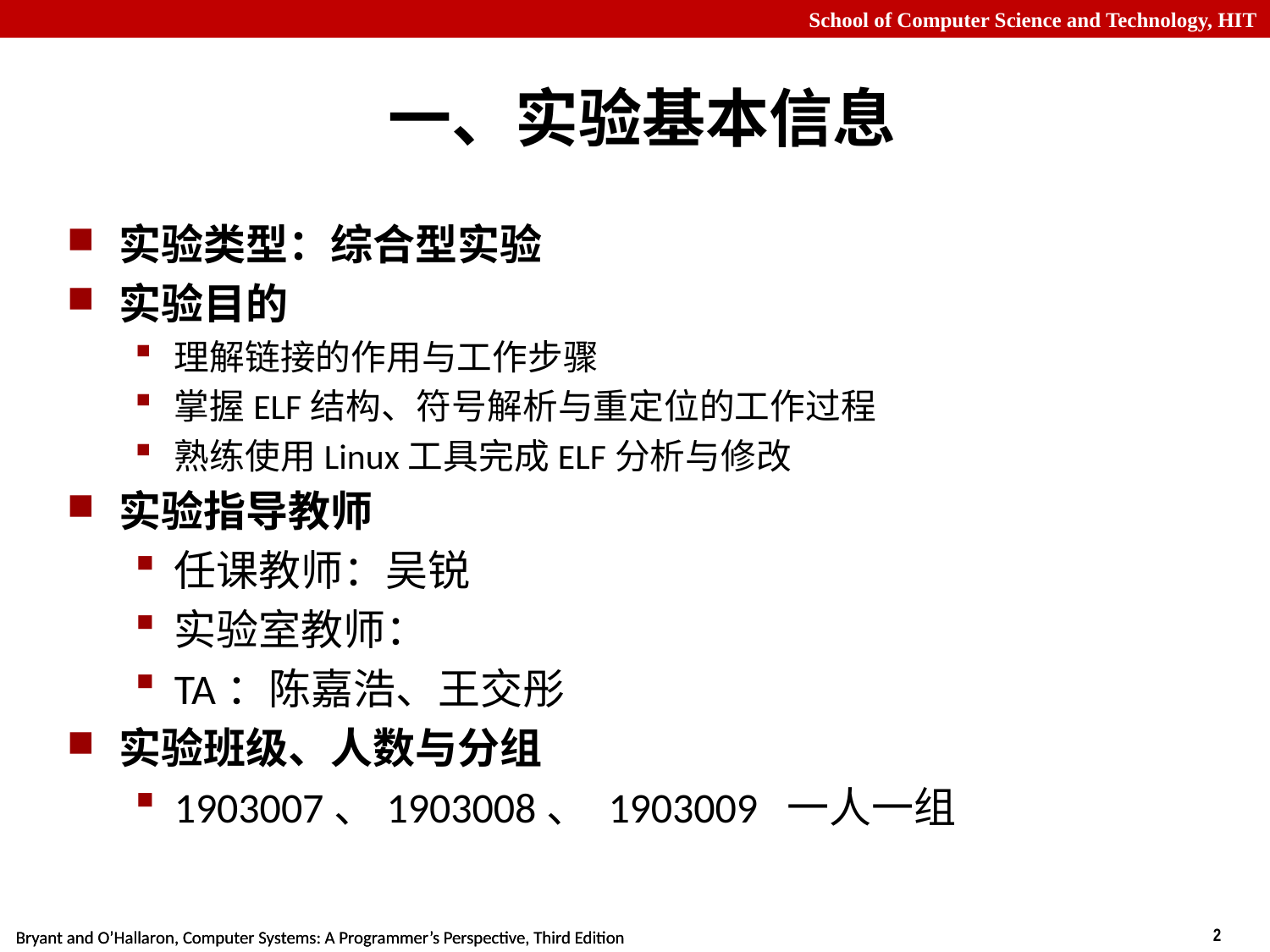

# 一、实验基本信息
实验类型：综合型实验
实验目的
理解链接的作用与工作步骤
掌握ELF结构、符号解析与重定位的工作过程
熟练使用Linux工具完成ELF分析与修改
实验指导教师
任课教师：吴锐
实验室教师：
TA：陈嘉浩、王交彤
实验班级、人数与分组
1903007、1903008、 1903009  一人一组